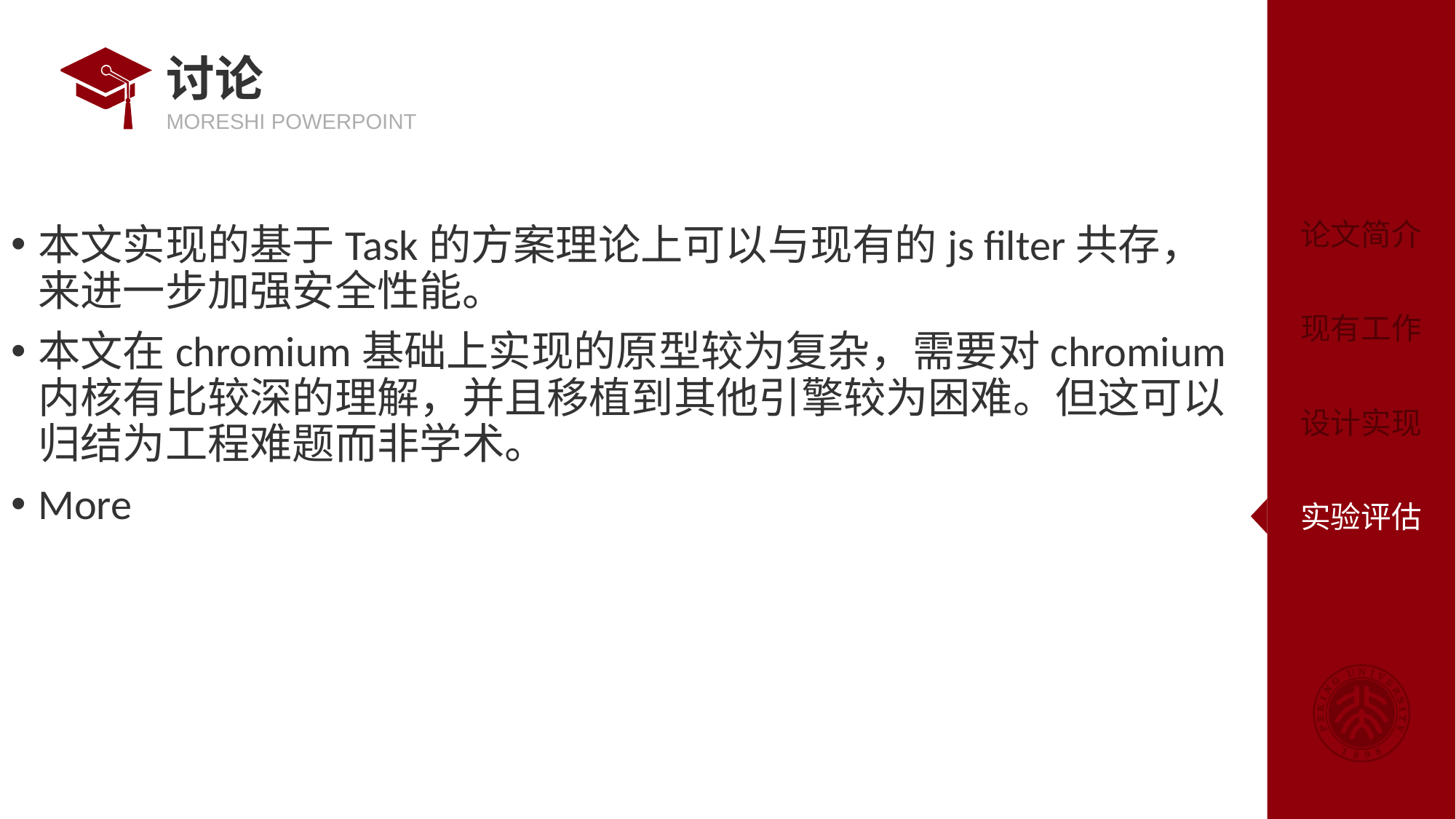

# 讨论
本文实现的基于Task的方案理论上可以与现有的js filter共存，来进一步加强安全性能。
本文在chromium基础上实现的原型较为复杂，需要对chromium内核有比较深的理解，并且移植到其他引擎较为困难。但这可以归结为工程难题而非学术。
More